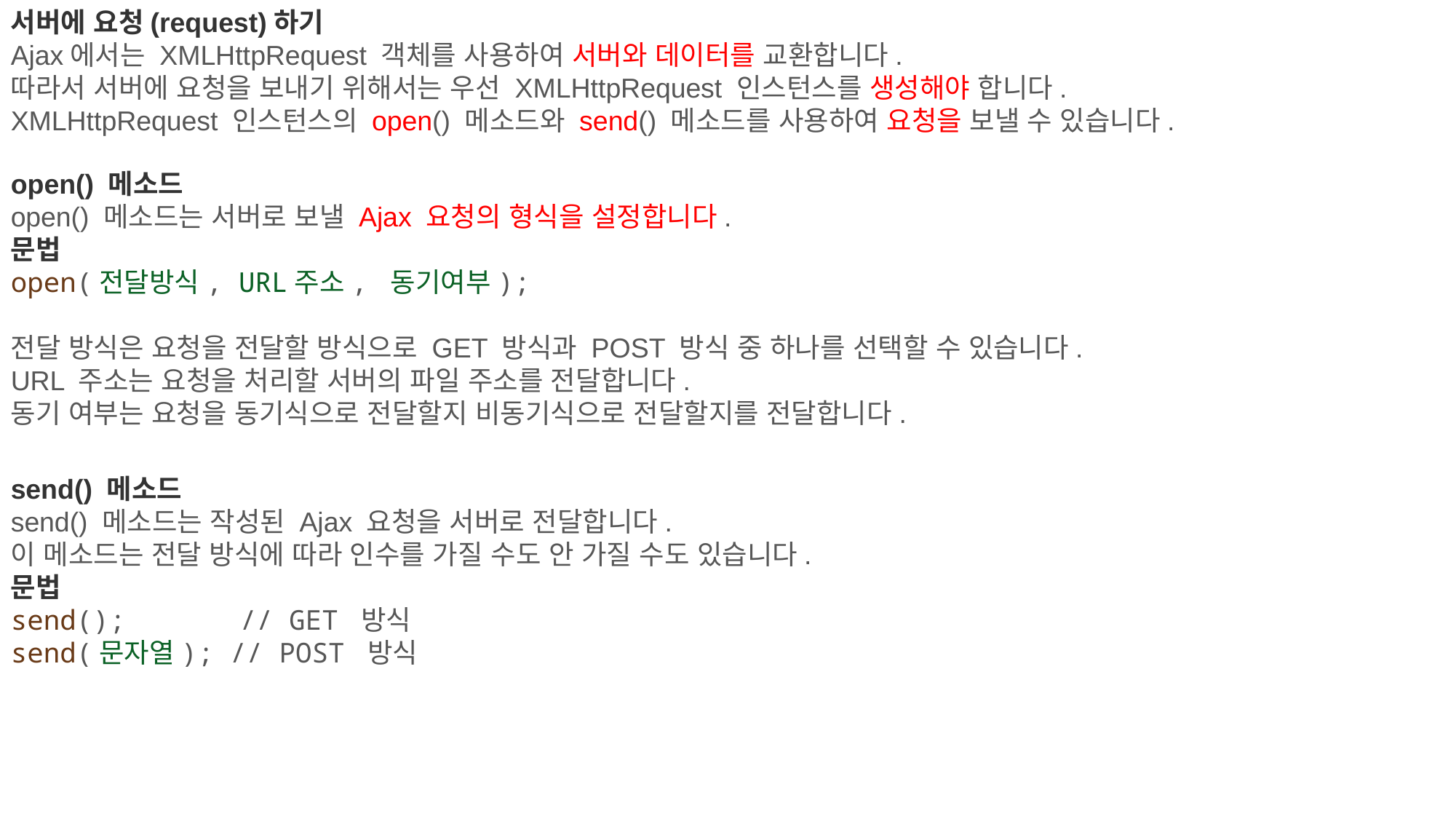

서버에 요청(request)하기
Ajax에서는 XMLHttpRequest 객체를 사용하여 서버와 데이터를 교환합니다.
따라서 서버에 요청을 보내기 위해서는 우선 XMLHttpRequest 인스턴스를 생성해야 합니다.
XMLHttpRequest 인스턴스의 open() 메소드와 send() 메소드를 사용하여 요청을 보낼 수 있습니다.
open() 메소드
open() 메소드는 서버로 보낼 Ajax 요청의 형식을 설정합니다.
문법
open(전달방식, URL주소, 동기여부);

전달 방식은 요청을 전달할 방식으로 GET 방식과 POST 방식 중 하나를 선택할 수 있습니다.
URL 주소는 요청을 처리할 서버의 파일 주소를 전달합니다.
동기 여부는 요청을 동기식으로 전달할지 비동기식으로 전달할지를 전달합니다.
send() 메소드
send() 메소드는 작성된 Ajax 요청을 서버로 전달합니다.
이 메소드는 전달 방식에 따라 인수를 가질 수도 안 가질 수도 있습니다.
문법
send();       // GET 방식
send(문자열); // POST 방식